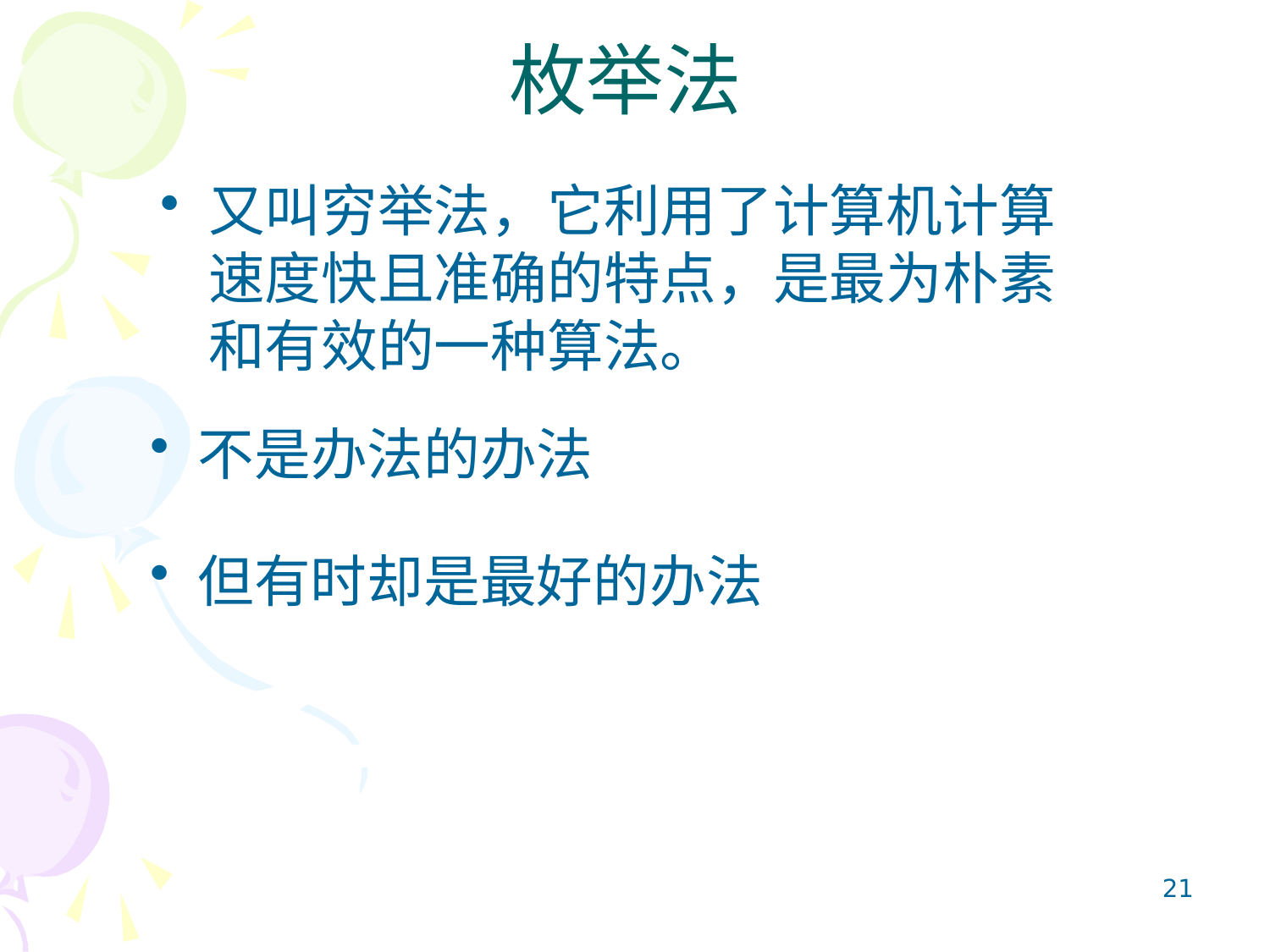

# 枚举法
又叫穷举法，它利用了计算机计算速度快且准确的特点，是最为朴素和有效的一种算法。
不是办法的办法
但有时却是最好的办法
21